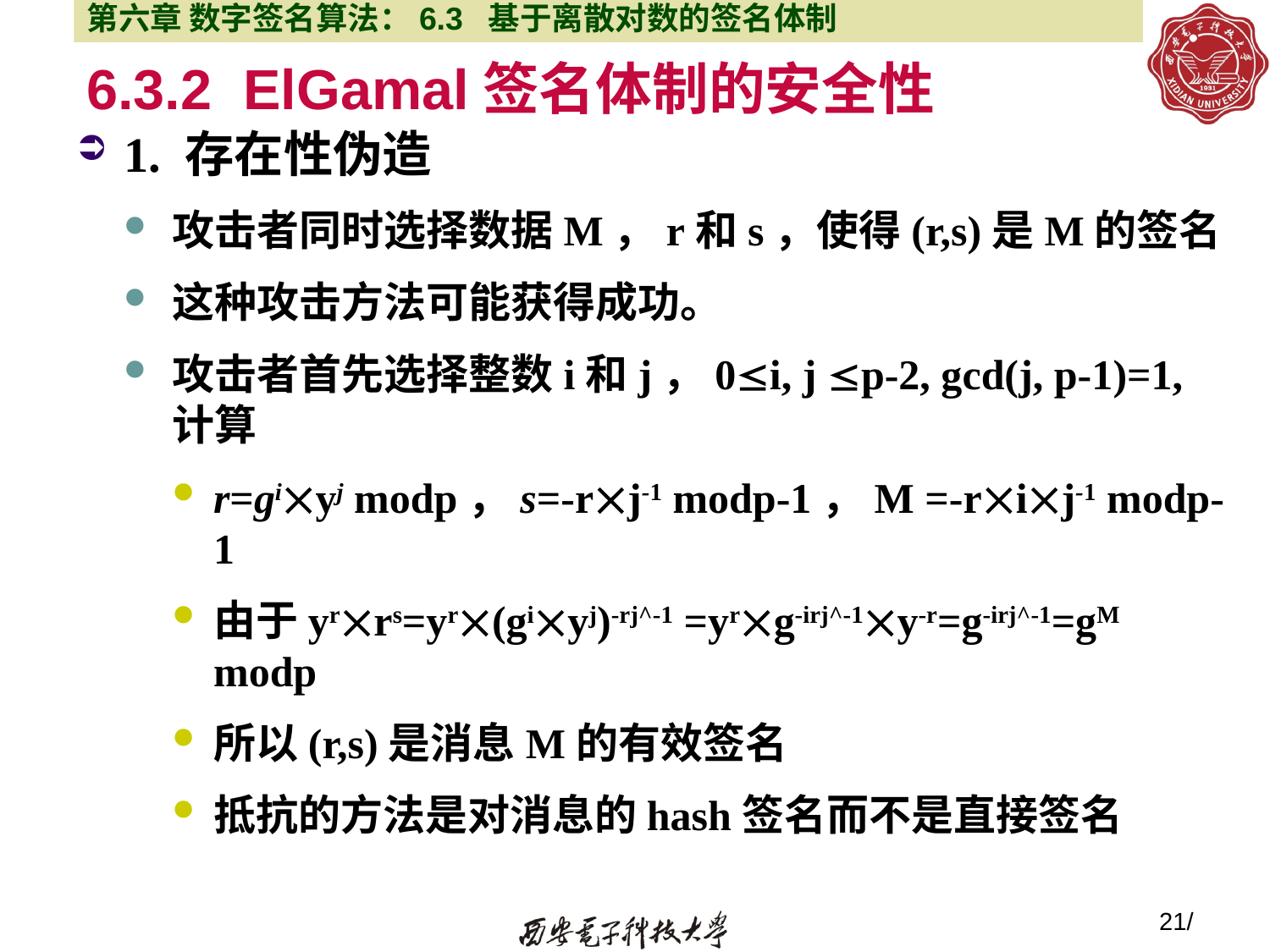

第六章 数字签名算法：6.3  基于离散对数的签名体制
# 6.3.2  ElGamal签名体制的安全性
1. 存在性伪造
攻击者同时选择数据M，r和s，使得(r,s)是M的签名
这种攻击方法可能获得成功。
攻击者首先选择整数i和j，0≤i, j ≤p-2, gcd(j, p-1)=1, 计算
r=gi×yj modp，s=-r×j-1 modp-1，M =-r×i×j-1 modp-1
由于yr×rs=yr×(gi×yj)-rj^-1 =yr×g-irj^-1×y-r=g-irj^-1=gM modp
所以(r,s)是消息M的有效签名
抵抗的方法是对消息的hash签名而不是直接签名
21/